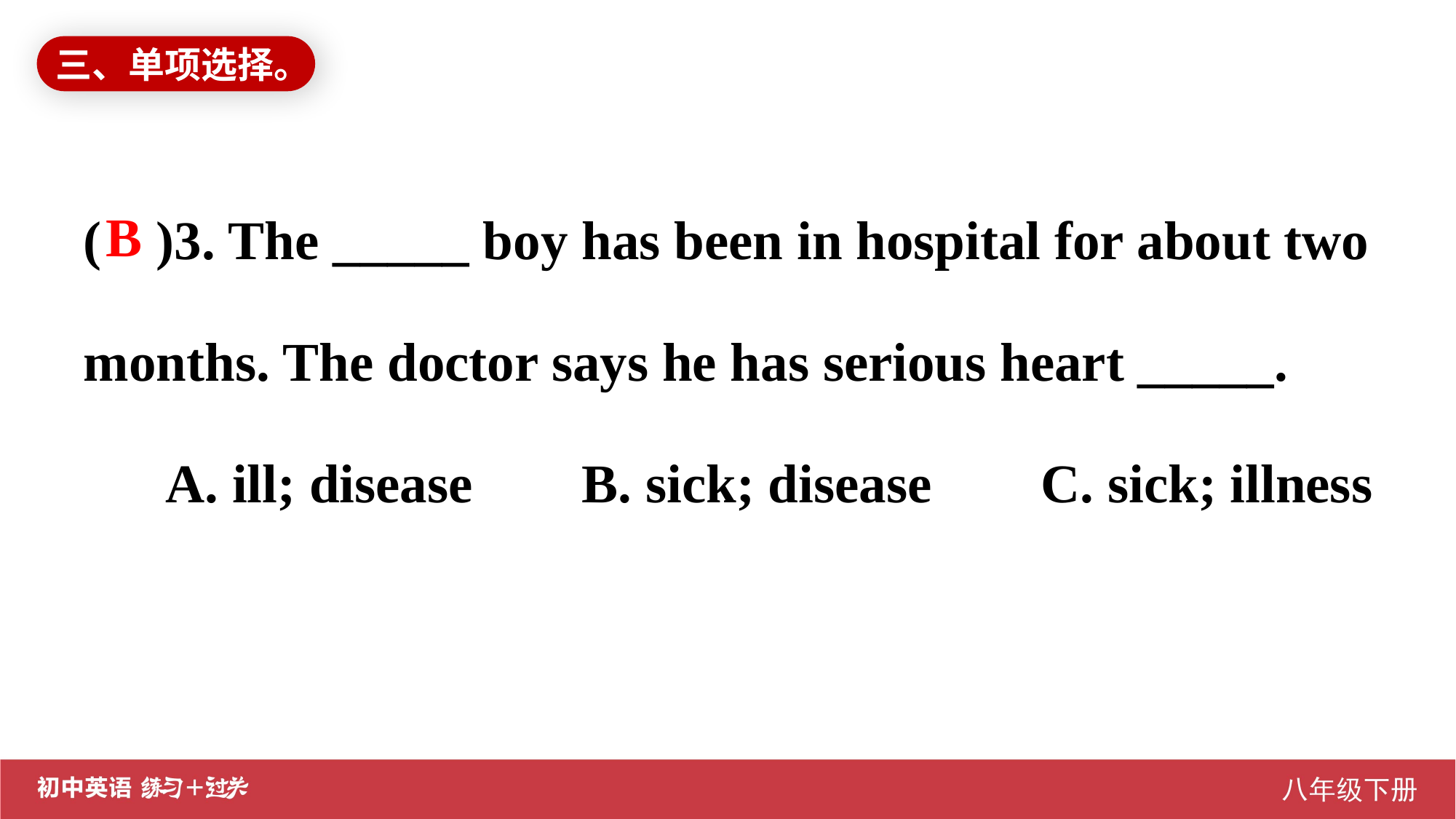

三、单项选择。
(    )3. The _____ boy has been in hospital for about two months. The doctor says he has serious heart _____.
      A. ill; disease        B. sick; disease        C. sick; illness
B